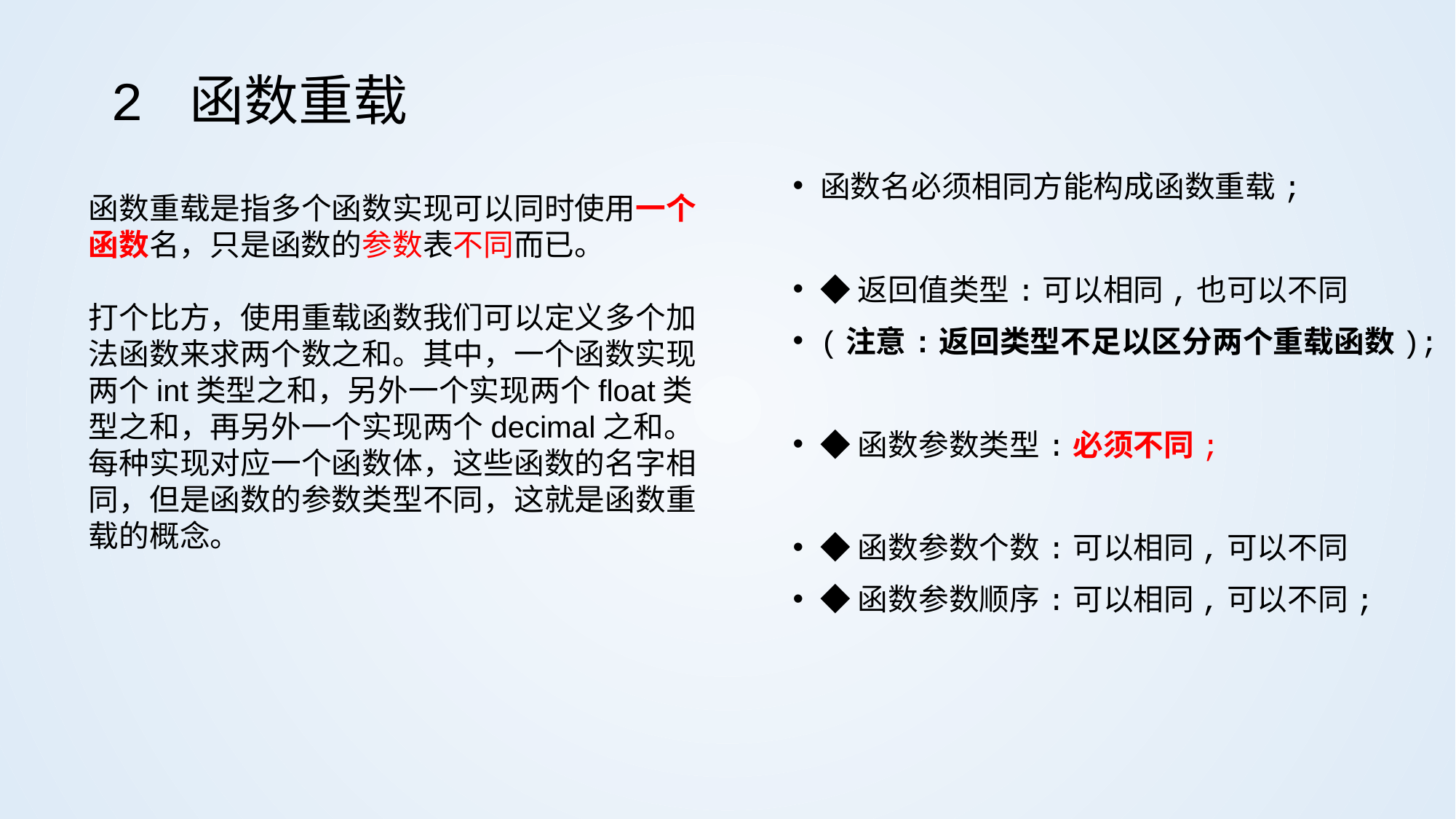

# 2 函数重载
函数名必须相同方能构成函数重载;

◆返回值类型:可以相同,也可以不同
(注意:返回类型不足以区分两个重载函数);

◆函数参数类型:必须不同;

◆函数参数个数:可以相同,可以不同
◆函数参数顺序:可以相同,可以不同;
函数重载是指多个函数实现可以同时使用一个函数名，只是函数的参数表不同而已。

打个比方，使用重载函数我们可以定义多个加法函数来求两个数之和。其中，一个函数实现两个int类型之和，另外一个实现两个float类型之和，再另外一个实现两个decimal之和。每种实现对应一个函数体，这些函数的名字相同，但是函数的参数类型不同，这就是函数重载的概念。